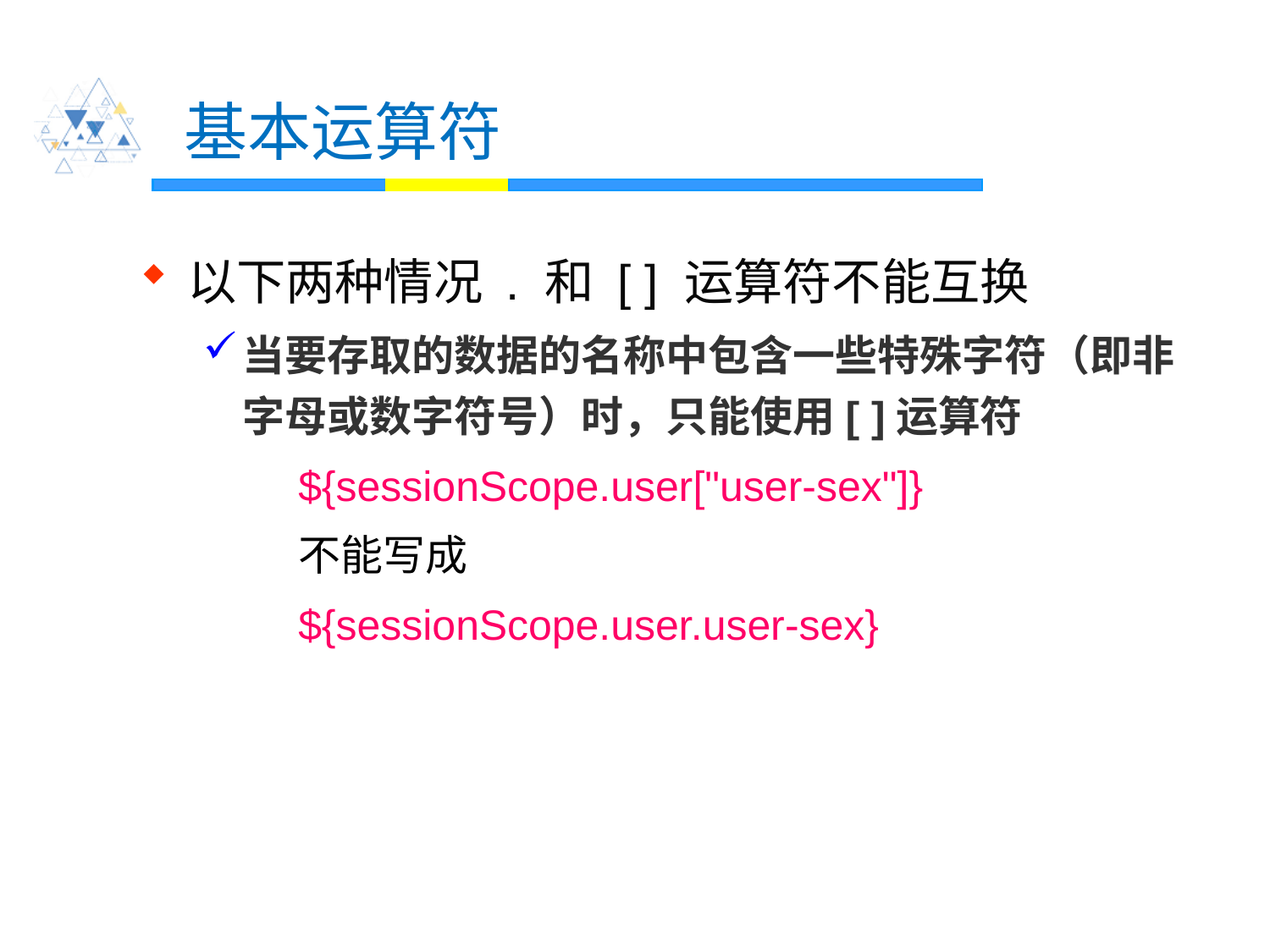

# 基本运算符
以下两种情况 . 和 [ ] 运算符不能互换
当要存取的数据的名称中包含一些特殊字符（即非字母或数字符号）时，只能使用[ ]运算符
 	${sessionScope.user["user-sex"]}
	不能写成
	${sessionScope.user.user-sex}